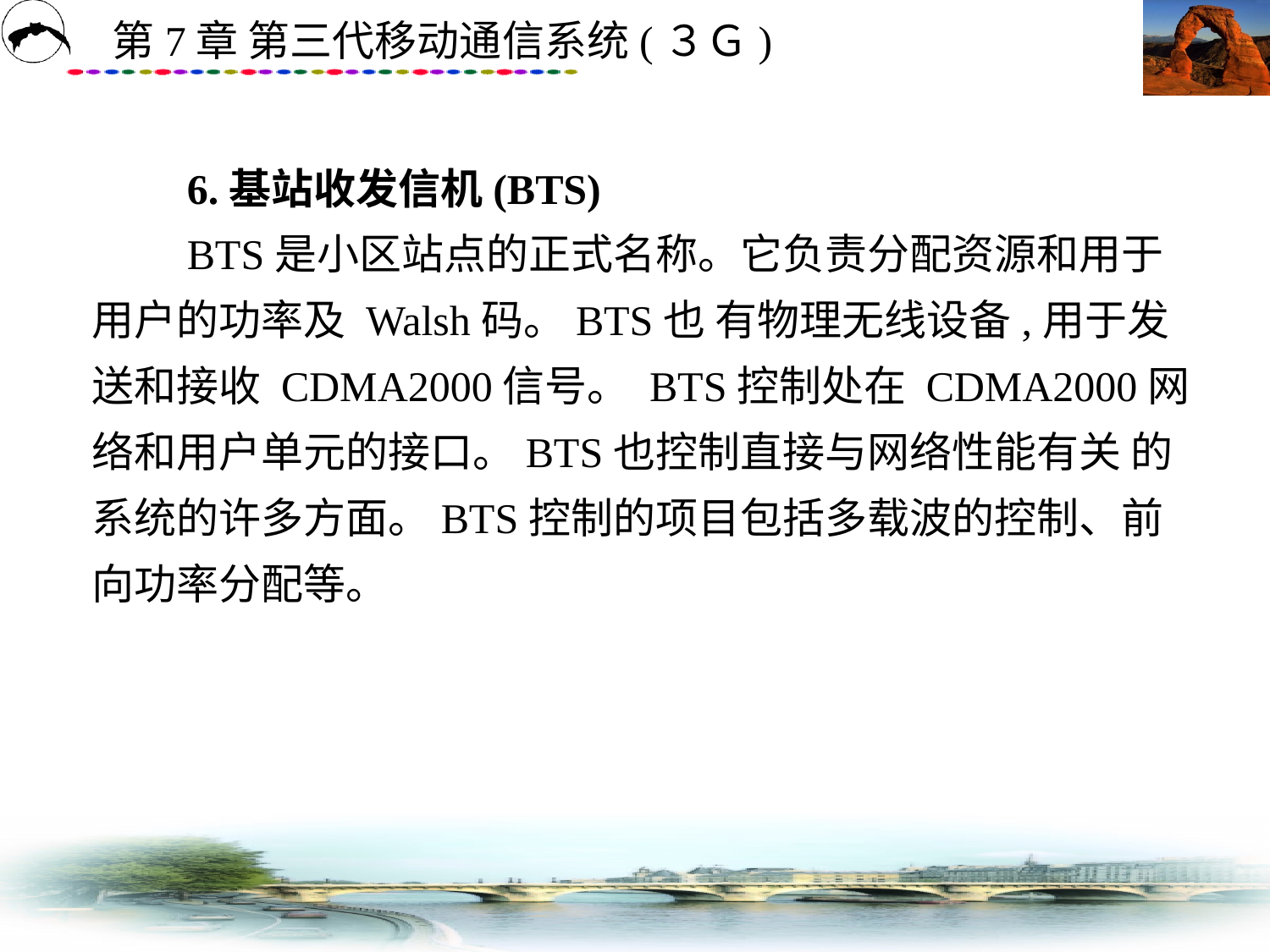

# 6.基站收发信机(BTS) 　　BTS是小区站点的正式名称。它负责分配资源和用于用户的功率及 Walsh码。BTS也 有物理无线设备,用于发送和接收 CDMA2000信号。 BTS控制处在 CDMA2000网络和用户单元的接口。BTS也控制直接与网络性能有关 的系统的许多方面。BTS控制的项目包括多载波的控制、前向功率分配等。